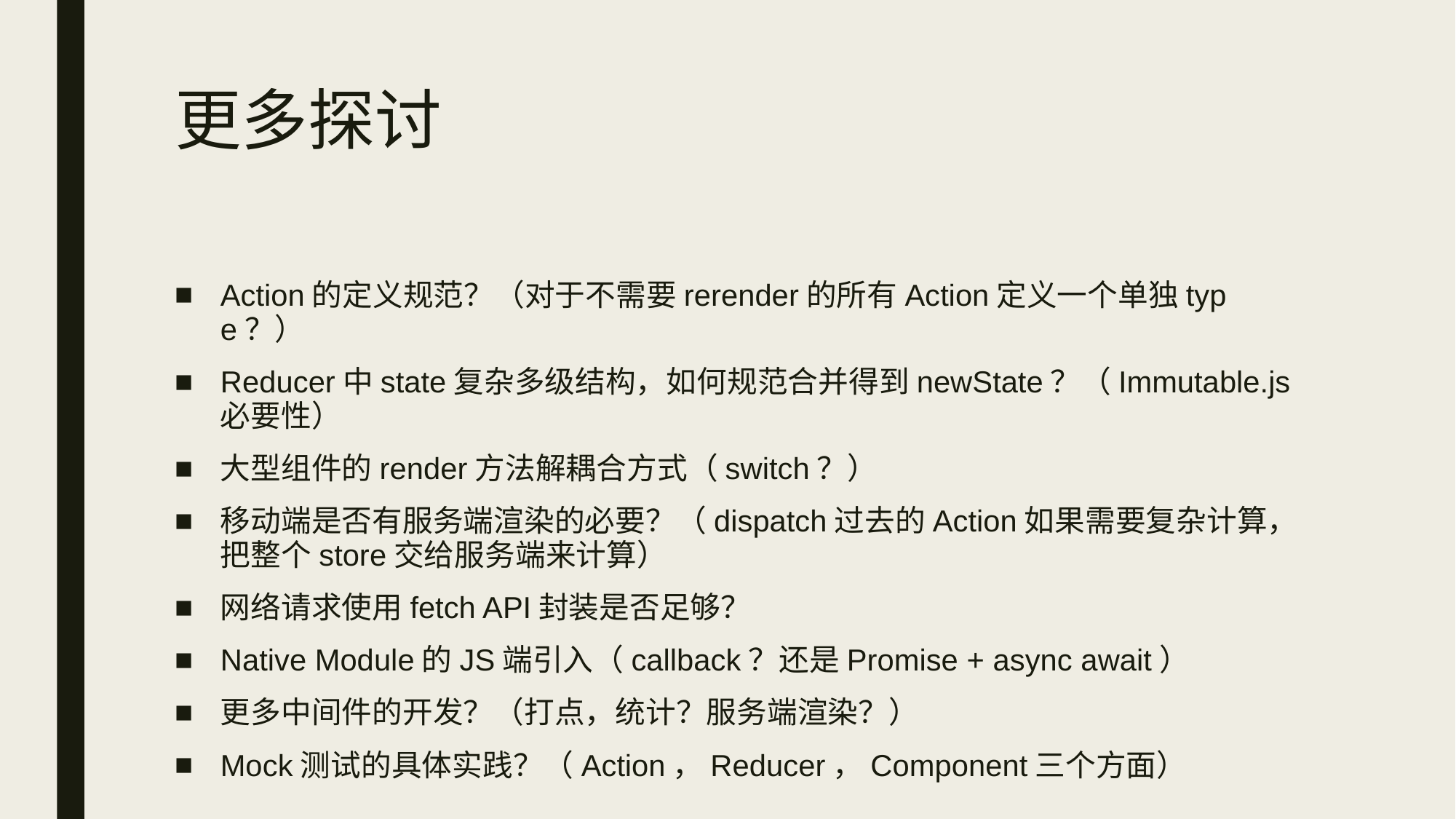

# 更多探讨
Action的定义规范？（对于不需要rerender的所有Action定义一个单独type？）
Reducer中state复杂多级结构，如何规范合并得到newState？（Immutable.js必要性）
大型组件的render方法解耦合方式（switch？）
移动端是否有服务端渲染的必要？（dispatch过去的Action如果需要复杂计算，把整个store交给服务端来计算）
网络请求使用fetch API封装是否足够？
Native Module的JS端引入（callback？还是Promise + async await）
更多中间件的开发？（打点，统计？服务端渲染？）
Mock测试的具体实践？（Action，Reducer，Component三个方面）